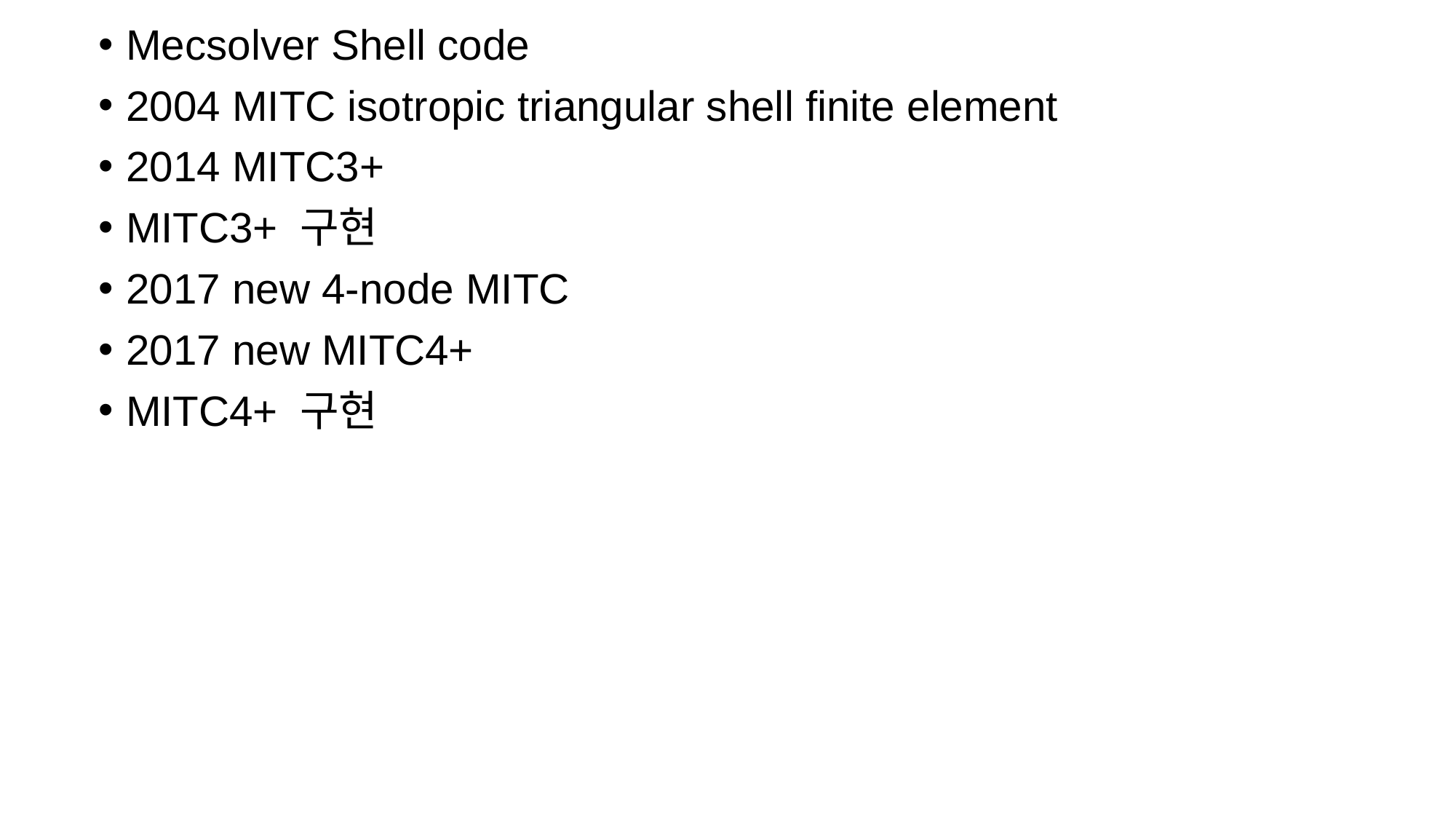

Mecsolver Shell code
2004 MITC isotropic triangular shell finite element
2014 MITC3+
MITC3+ 구현
2017 new 4-node MITC
2017 new MITC4+
MITC4+ 구현